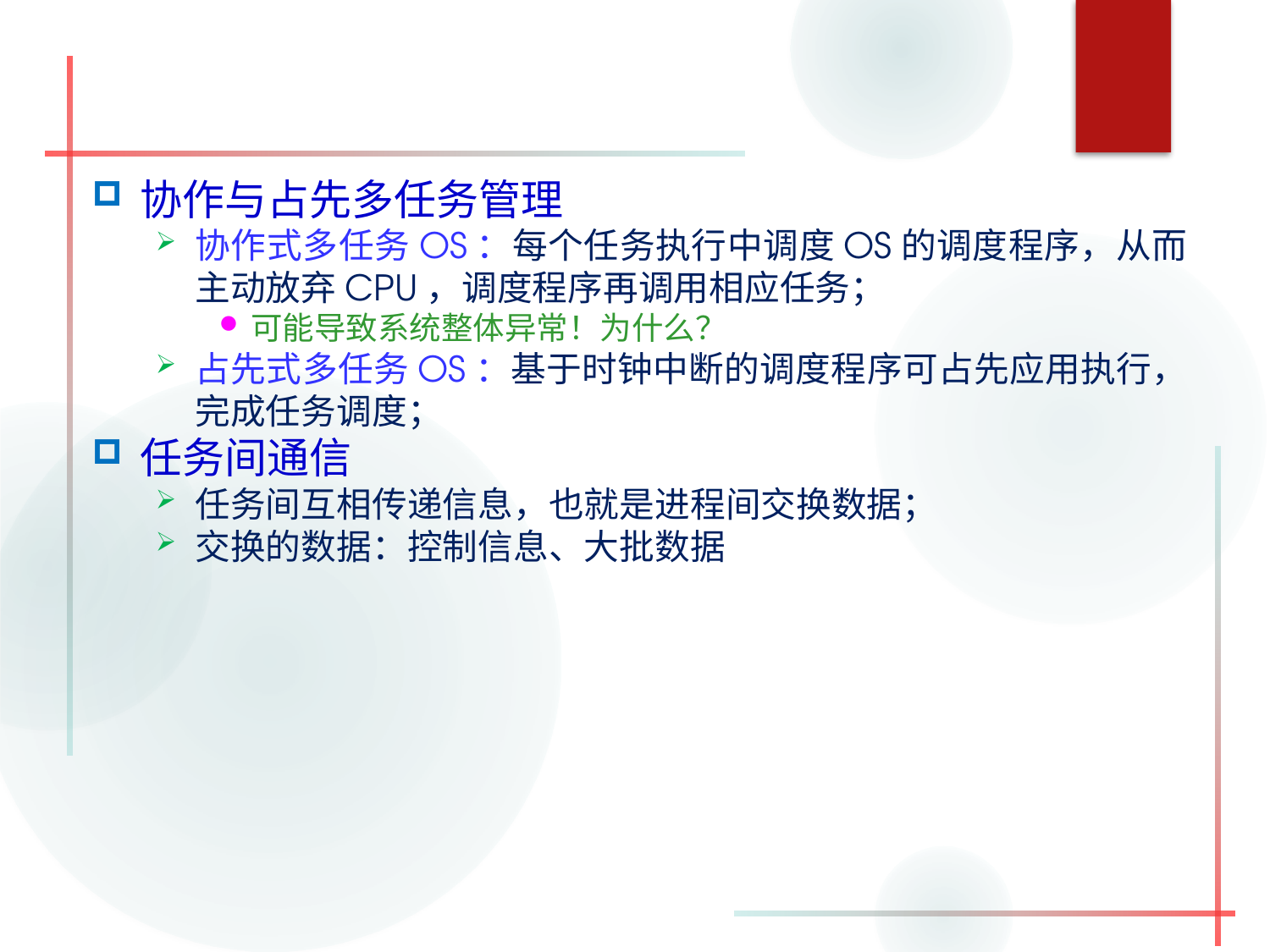

5
#
协作与占先多任务管理
协作式多任务OS：每个任务执行中调度OS的调度程序，从而主动放弃CPU，调度程序再调用相应任务；
可能导致系统整体异常！为什么？
占先式多任务OS：基于时钟中断的调度程序可占先应用执行，完成任务调度；
任务间通信
任务间互相传递信息，也就是进程间交换数据；
交换的数据：控制信息、大批数据